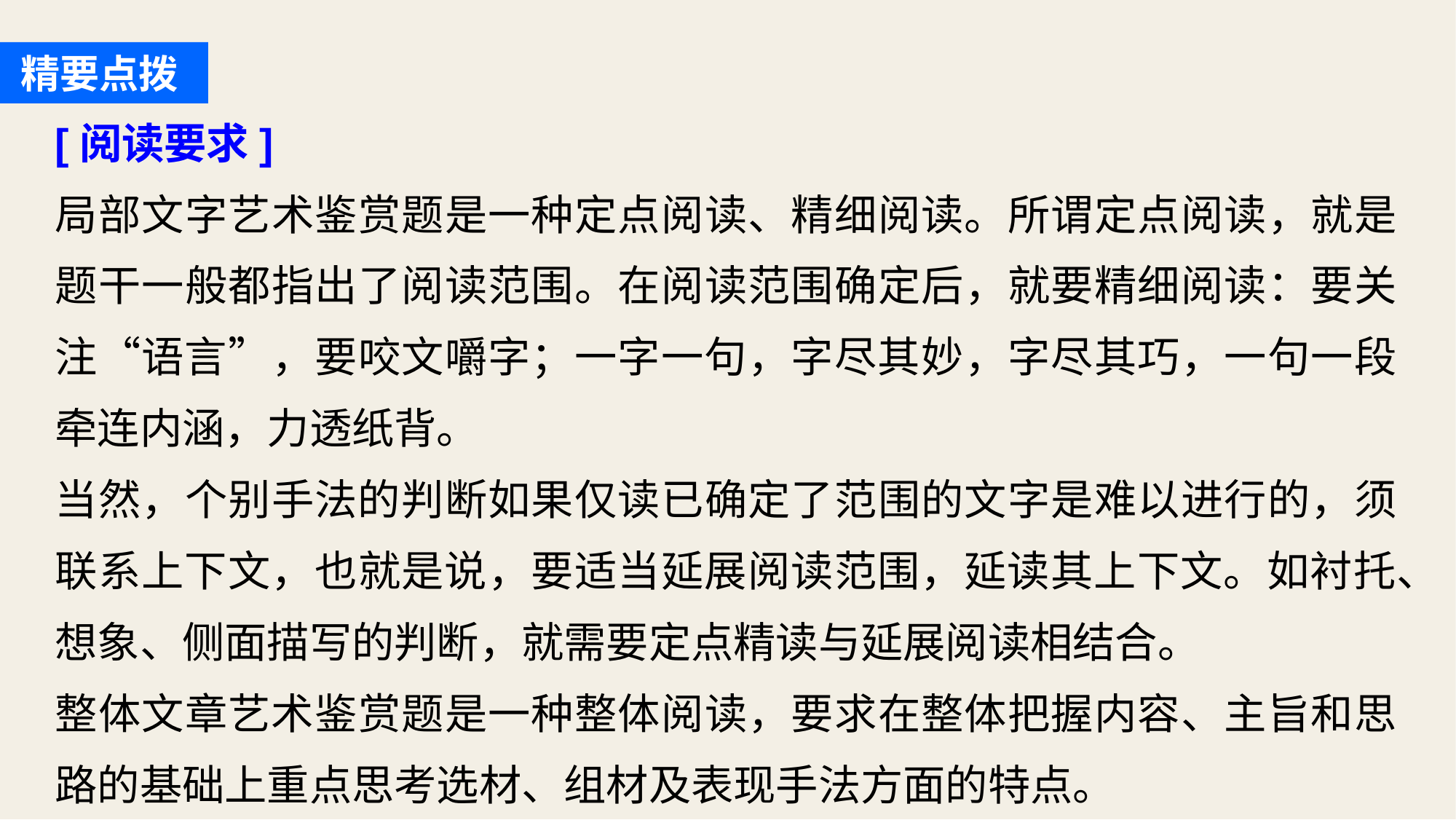

精要点拨
[阅读要求]
局部文字艺术鉴赏题是一种定点阅读、精细阅读。所谓定点阅读，就是题干一般都指出了阅读范围。在阅读范围确定后，就要精细阅读：要关注“语言”，要咬文嚼字；一字一句，字尽其妙，字尽其巧，一句一段牵连内涵，力透纸背。
当然，个别手法的判断如果仅读已确定了范围的文字是难以进行的，须联系上下文，也就是说，要适当延展阅读范围，延读其上下文。如衬托、想象、侧面描写的判断，就需要定点精读与延展阅读相结合。
整体文章艺术鉴赏题是一种整体阅读，要求在整体把握内容、主旨和思路的基础上重点思考选材、组材及表现手法方面的特点。